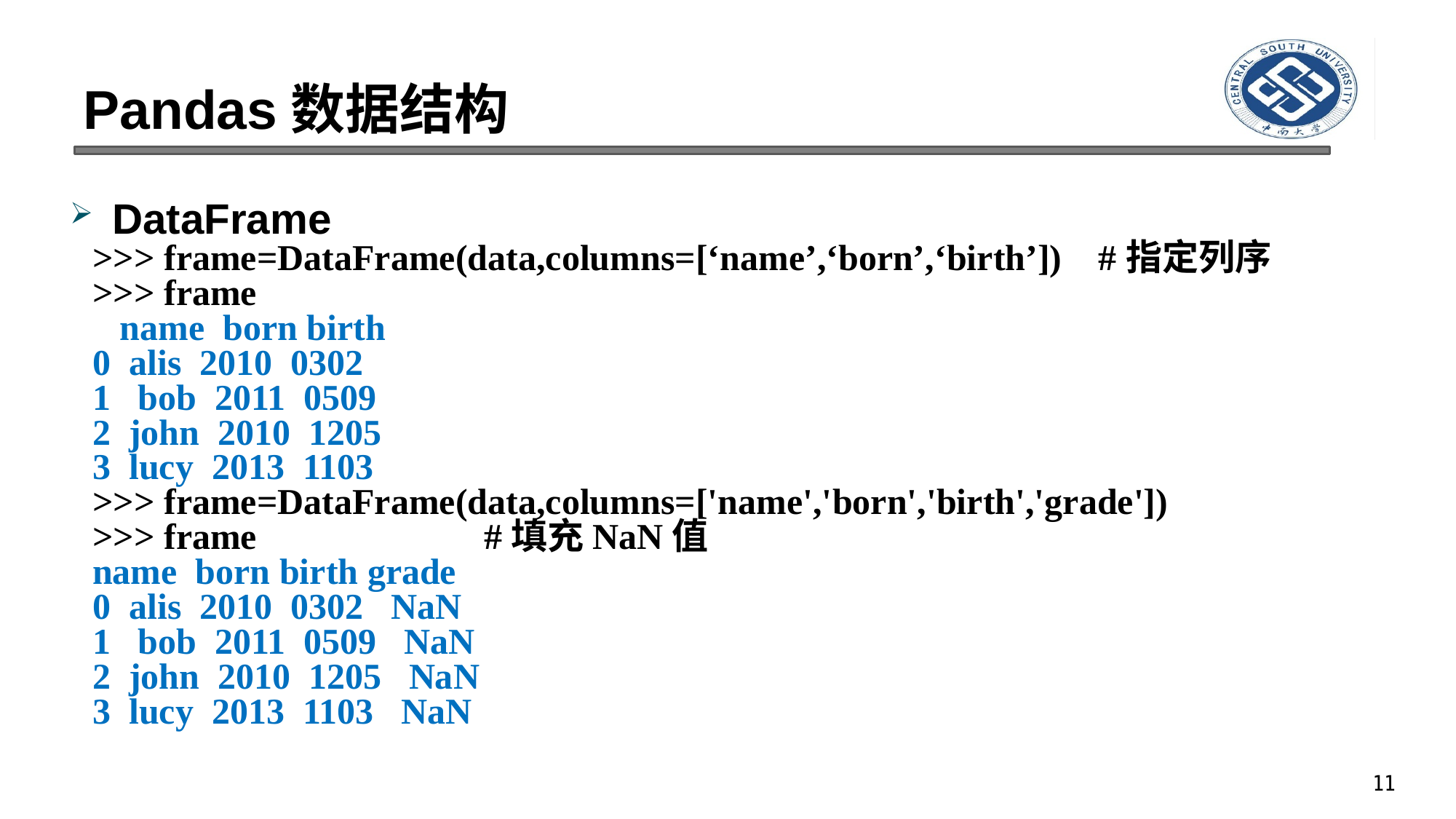

# Pandas数据结构
DataFrame
>>> frame=DataFrame(data,columns=[‘name’,‘born’,‘birth’])    #指定列序
>>> frame
   name  born birth
0  alis  2010  0302
1   bob  2011  0509
2  john  2010  1205
3  lucy  2013  1103
>>> frame=DataFrame(data,columns=['name','born','birth','grade'])
>>> frame                         #填充NaN值
name  born birth grade
0  alis  2010  0302   NaN
1   bob  2011  0509   NaN
2  john  2010  1205   NaN
3  lucy  2013  1103   NaN
11